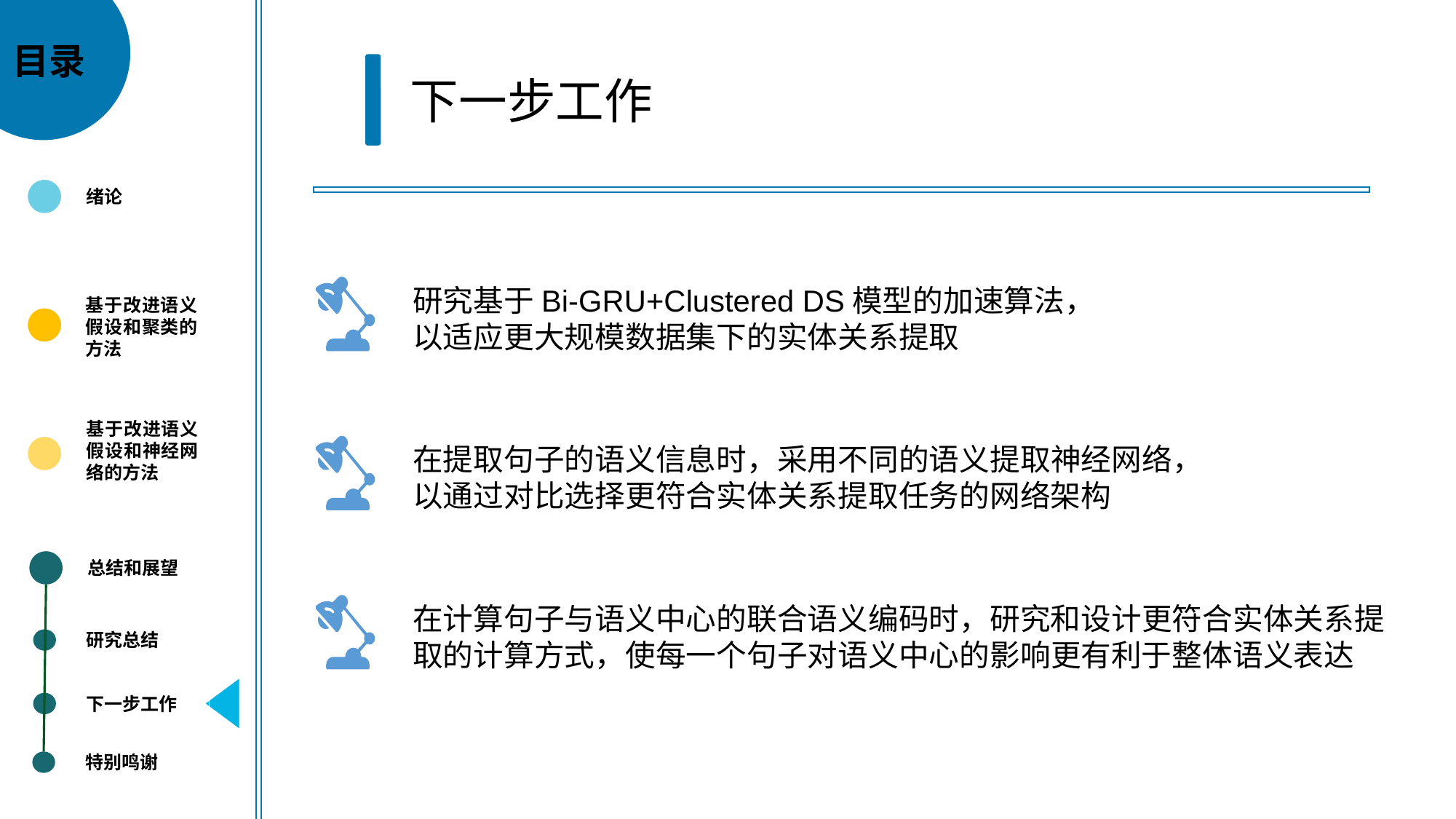

目录

下一步工作
绪论

研究基于Bi-GRU+Clustered DS模型的加速算法，
以适应更大规模数据集下的实体关系提取
基于改进语义假设和聚类的方法

基于改进语义假设和神经网络的方法

在提取句子的语义信息时，采用不同的语义提取神经网络，以通过对比选择更符合实体关系提取任务的网络架构

总结和展望

在计算句子与语义中心的联合语义编码时，研究和设计更符合实体关系提取的计算方式，使每一个句子对语义中心的影响更有利于整体语义表达
研究总结

下一步工作

特别鸣谢